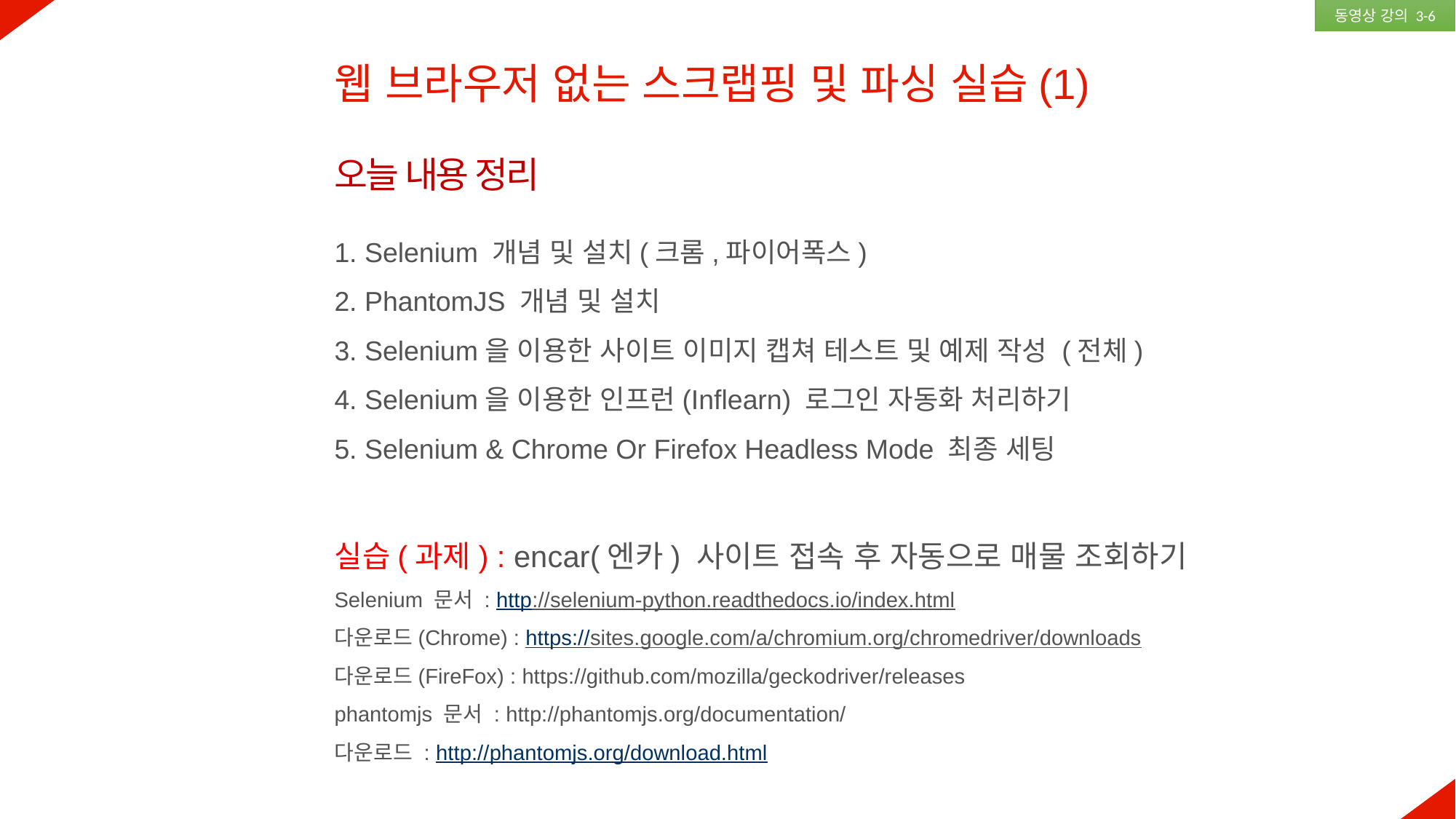

동영상 강의 3-6
웹 브라우저 없는 스크랩핑 및 파싱 실습(1)
오늘 내용 정리
1. Selenium 개념 및 설치(크롬,파이어폭스)
2. PhantomJS 개념 및 설치
3. Selenium을 이용한 사이트 이미지 캡쳐 테스트 및 예제 작성 (전체)
4. Selenium을 이용한 인프런(Inflearn) 로그인 자동화 처리하기
5. Selenium & Chrome Or Firefox Headless Mode 최종 세팅

실습(과제) : encar(엔카) 사이트 접속 후 자동으로 매물 조회하기
Selenium 문서 : http://selenium-python.readthedocs.io/index.html
다운로드(Chrome) : https://sites.google.com/a/chromium.org/chromedriver/downloads
다운로드(FireFox) : https://github.com/mozilla/geckodriver/releases
phantomjs 문서 : http://phantomjs.org/documentation/
다운로드 : http://phantomjs.org/download.html